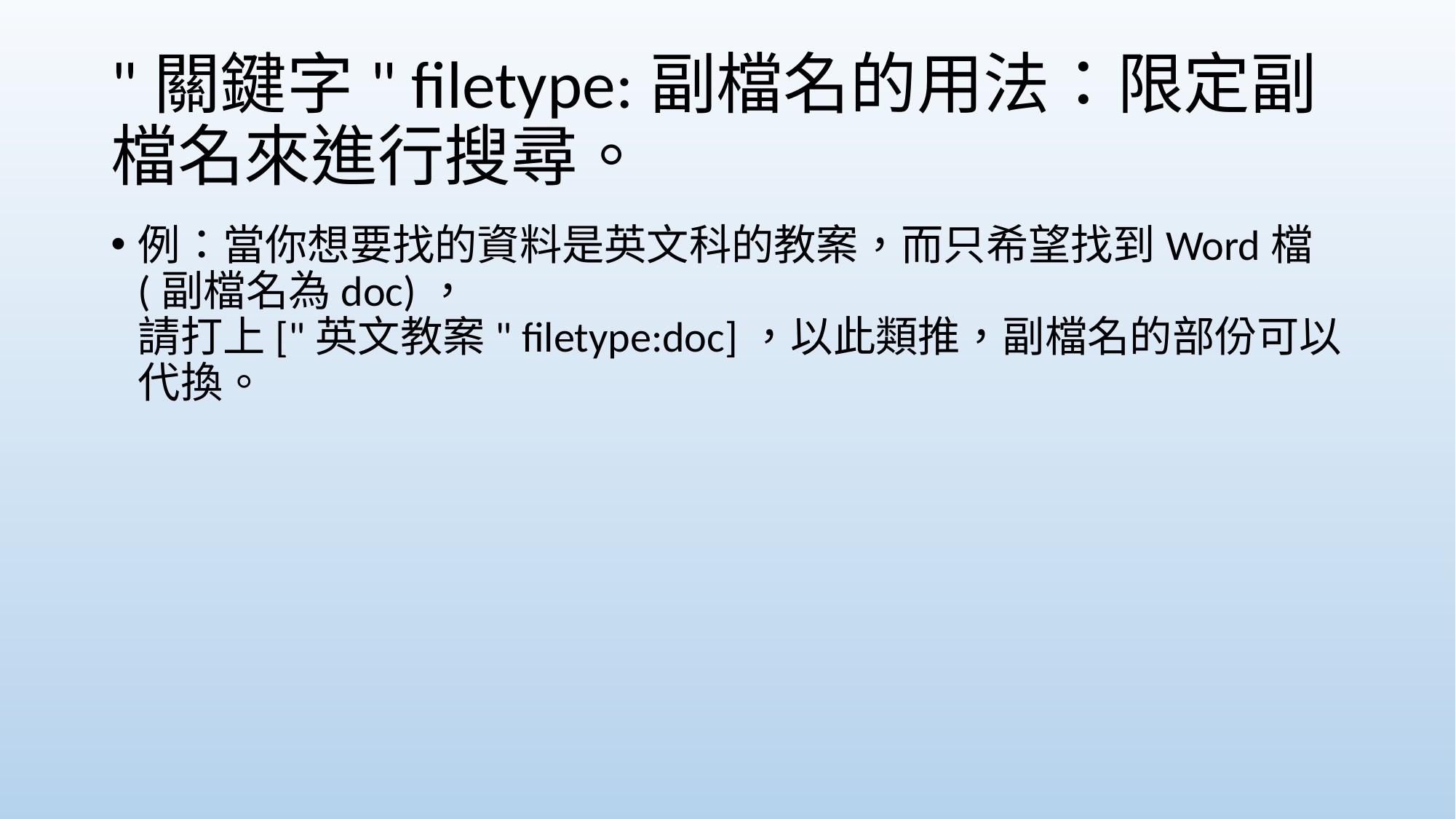

# "關鍵字" filetype:副檔名的用法：限定副檔名來進行搜尋。
例：當你想要找的資料是英文科的教案，而只希望找到Word檔(副檔名為doc)，
請打上["英文教案" filetype:doc]，以此類推，副檔名的部份可以代換。